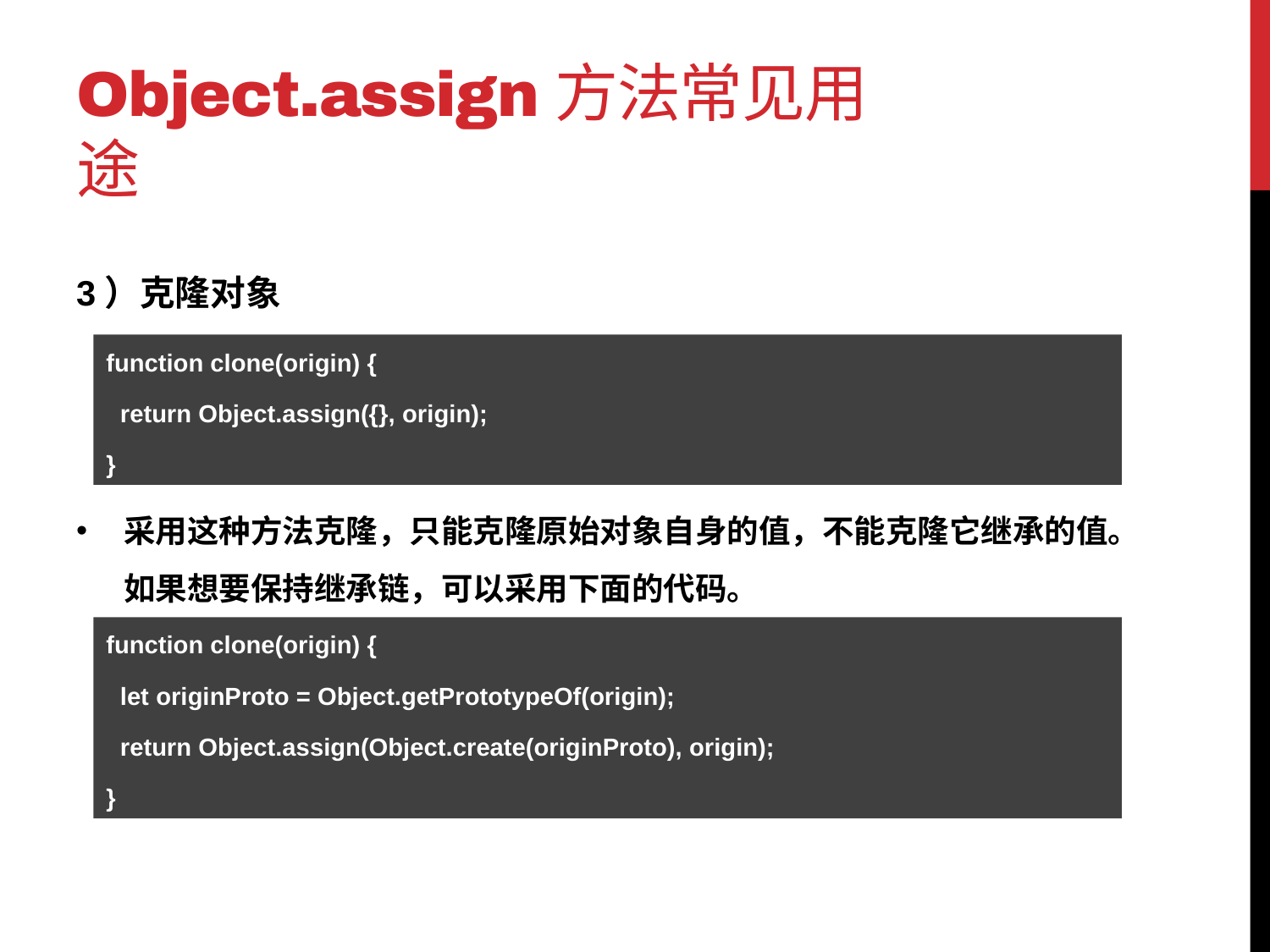

# Object.assign方法常见用途
3）克隆对象

采用这种方法克隆，只能克隆原始对象自身的值，不能克隆它继承的值。如果想要保持继承链，可以采用下面的代码。

function clone(origin) {
  return Object.assign({}, origin);
}
function clone(origin) {
  let originProto = Object.getPrototypeOf(origin);
  return Object.assign(Object.create(originProto), origin);
}